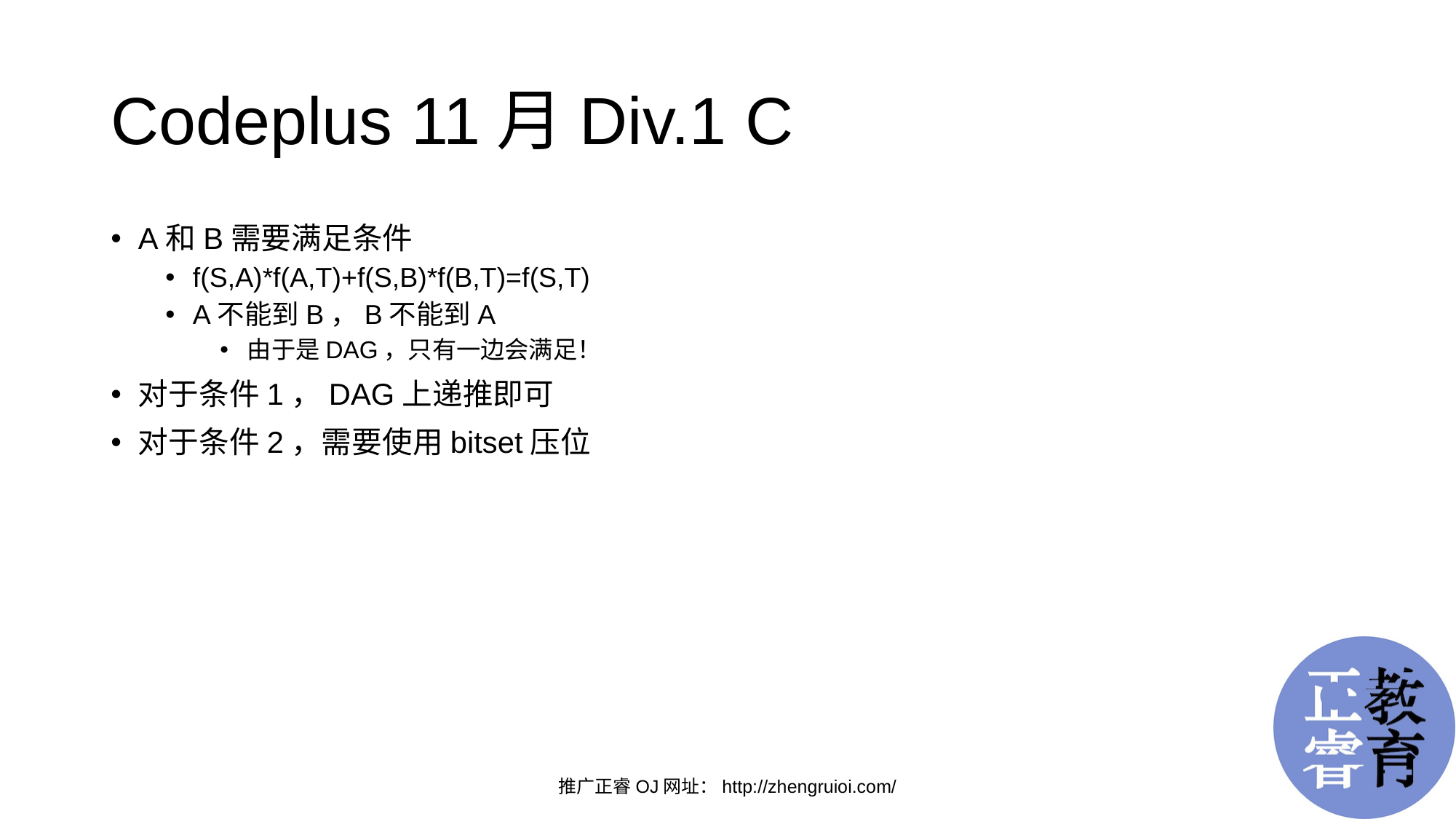

# Codeplus 11月Div.1 C
A和B需要满足条件
f(S,A)*f(A,T)+f(S,B)*f(B,T)=f(S,T)
A不能到B，B不能到A
由于是DAG，只有一边会满足！
对于条件1，DAG上递推即可
对于条件2，需要使用bitset压位